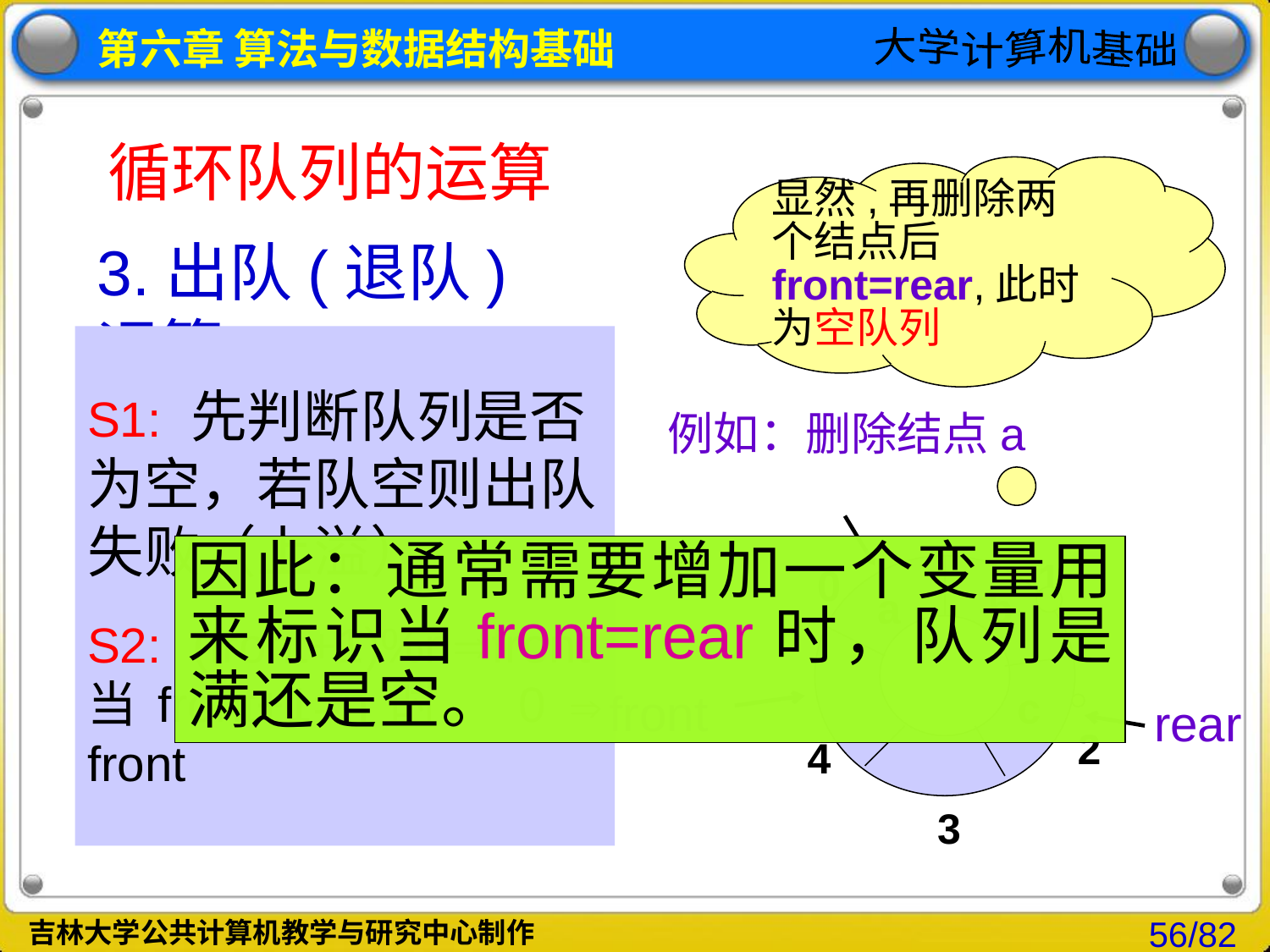

# 循环队列的运算
显然,再删除两个结点后front=rear,此时为空队列
3.出队(退队)运算
S1: 先判断队列是否为空，若队空则出队失败（上溢）
S2: (front+1)%n⇒front当front+1=n时，0 ⇒ front
例如：删除结点a

因此：通常需要增加一个变量用来标识当front=rear时，队列是满还是空。
1
0

a
b

 front
c
   rear

2
4

3
56/82